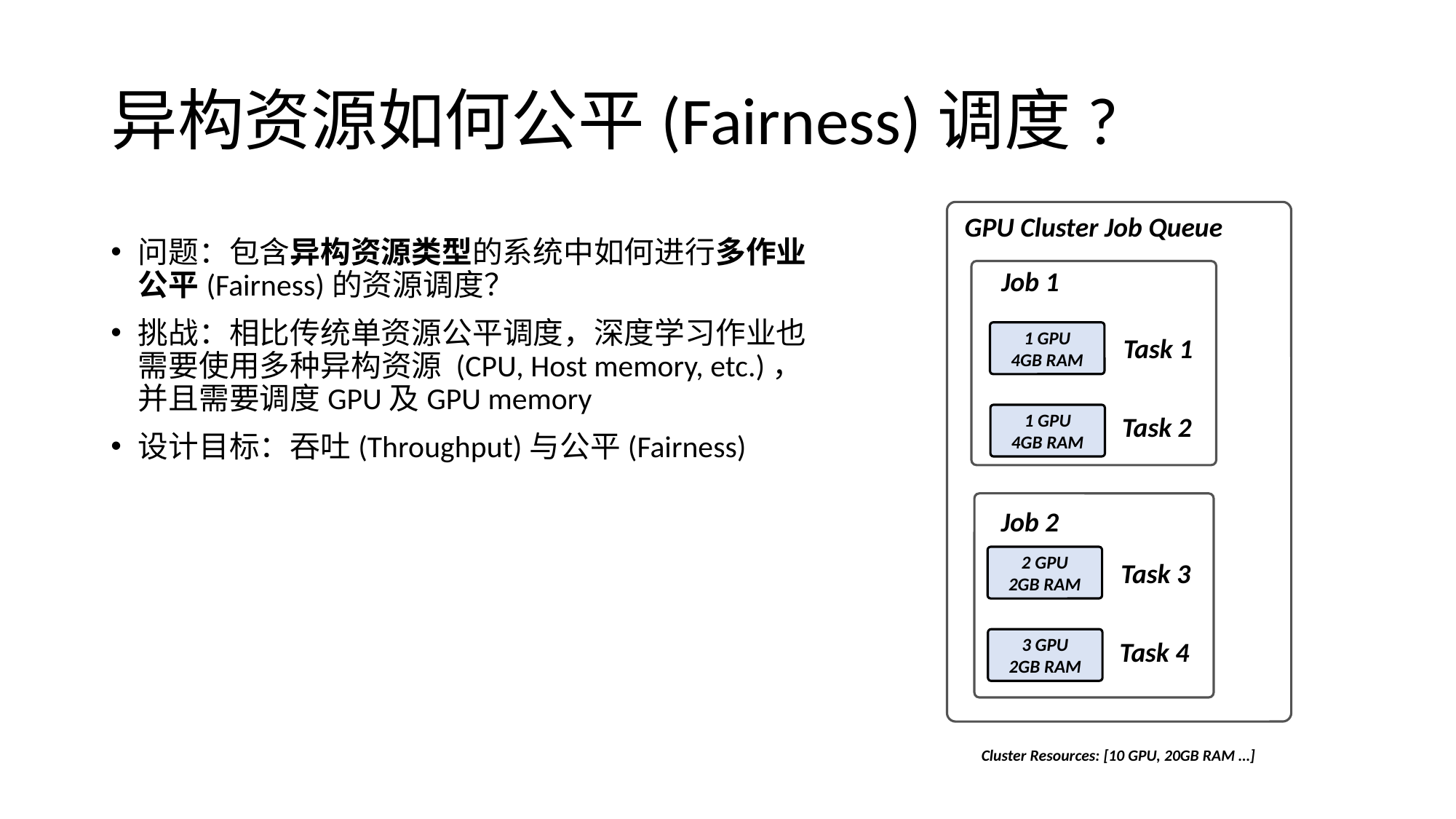

# 异构资源如何公平(Fairness)调度?

GPU Cluster Job Queue
Job 1
1 GPU
4GB RAM
Task 1
1 GPU
4GB RAM
Task 2

Job 2
2 GPU
2GB RAM
Task 3
3 GPU
2GB RAM
Task 4
Cluster Resources: [10 GPU, 20GB RAM …]

问题：包含异构资源类型的系统中如何进行多作业公平(Fairness)的资源调度？
挑战：相比传统单资源公平调度，深度学习作业也需要使用多种异构资源 (CPU, Host memory, etc.)，并且需要调度GPU及GPU memory
设计目标：吞吐(Throughput)与公平(Fairness)